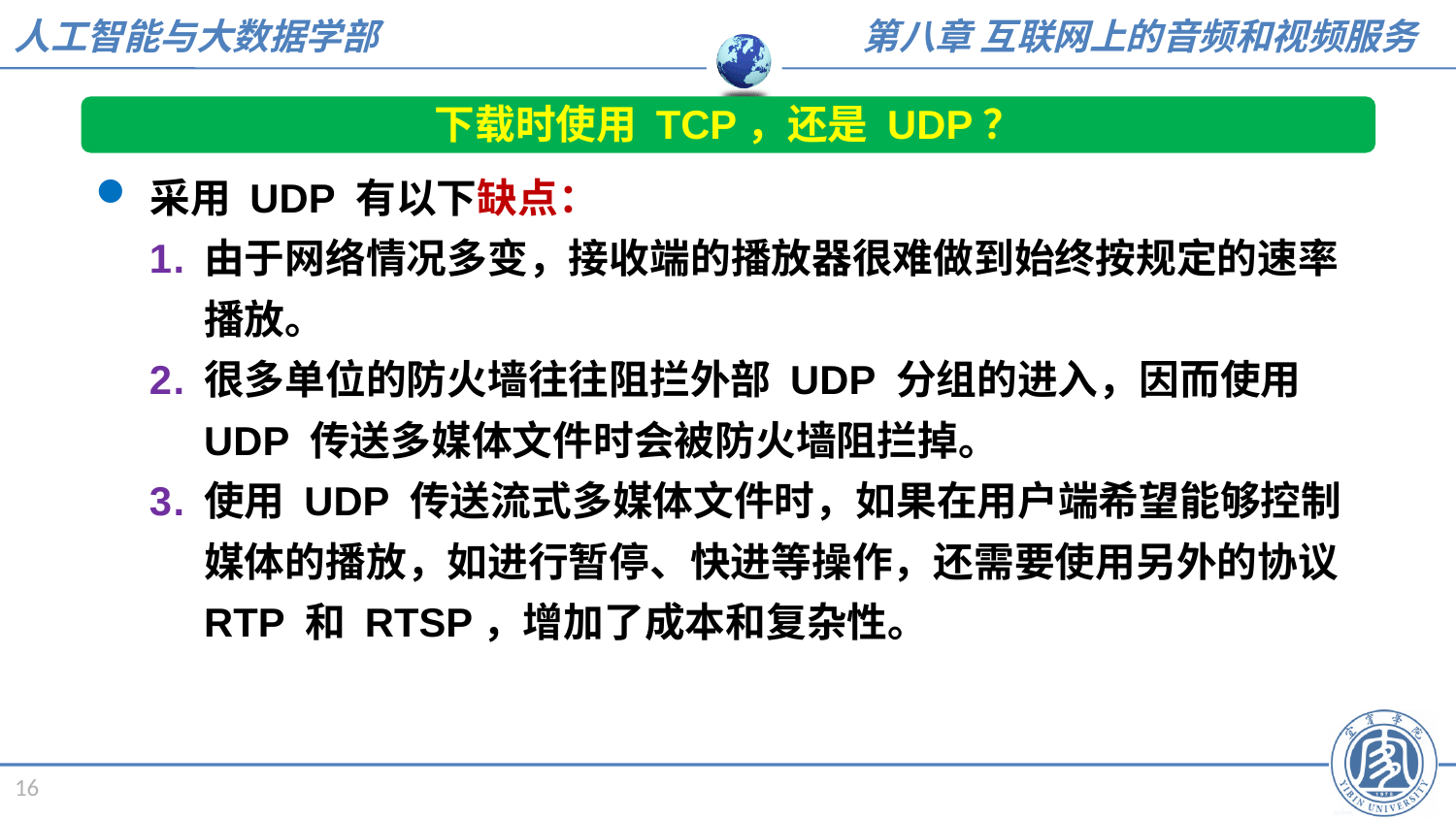

下载时使用 TCP，还是 UDP？

采用 UDP 有以下缺点：
由于网络情况多变，接收端的播放器很难做到始终按规定的速率播放。
很多单位的防火墙往往阻拦外部 UDP 分组的进入，因而使用 UDP 传送多媒体文件时会被防火墙阻拦掉。
使用 UDP 传送流式多媒体文件时，如果在用户端希望能够控制媒体的播放，如进行暂停、快进等操作，还需要使用另外的协议RTP 和 RTSP，增加了成本和复杂性。
16